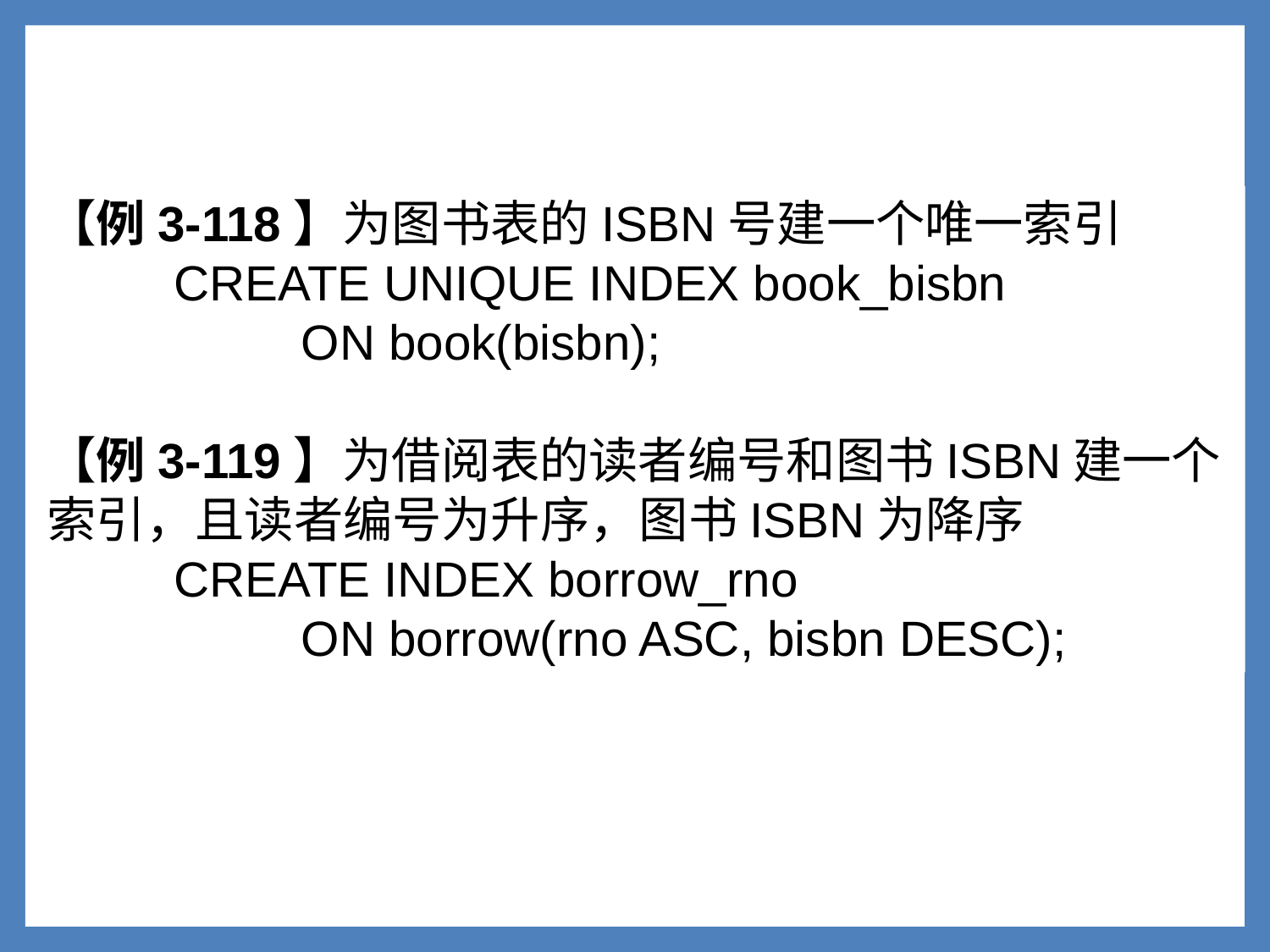

【例3-118】为图书表的ISBN号建一个唯一索引
	CREATE UNIQUE INDEX book_bisbn
		ON book(bisbn);

【例3-119】为借阅表的读者编号和图书ISBN建一个索引，且读者编号为升序，图书ISBN为降序
	CREATE INDEX borrow_rno
		ON borrow(rno ASC, bisbn DESC);
1